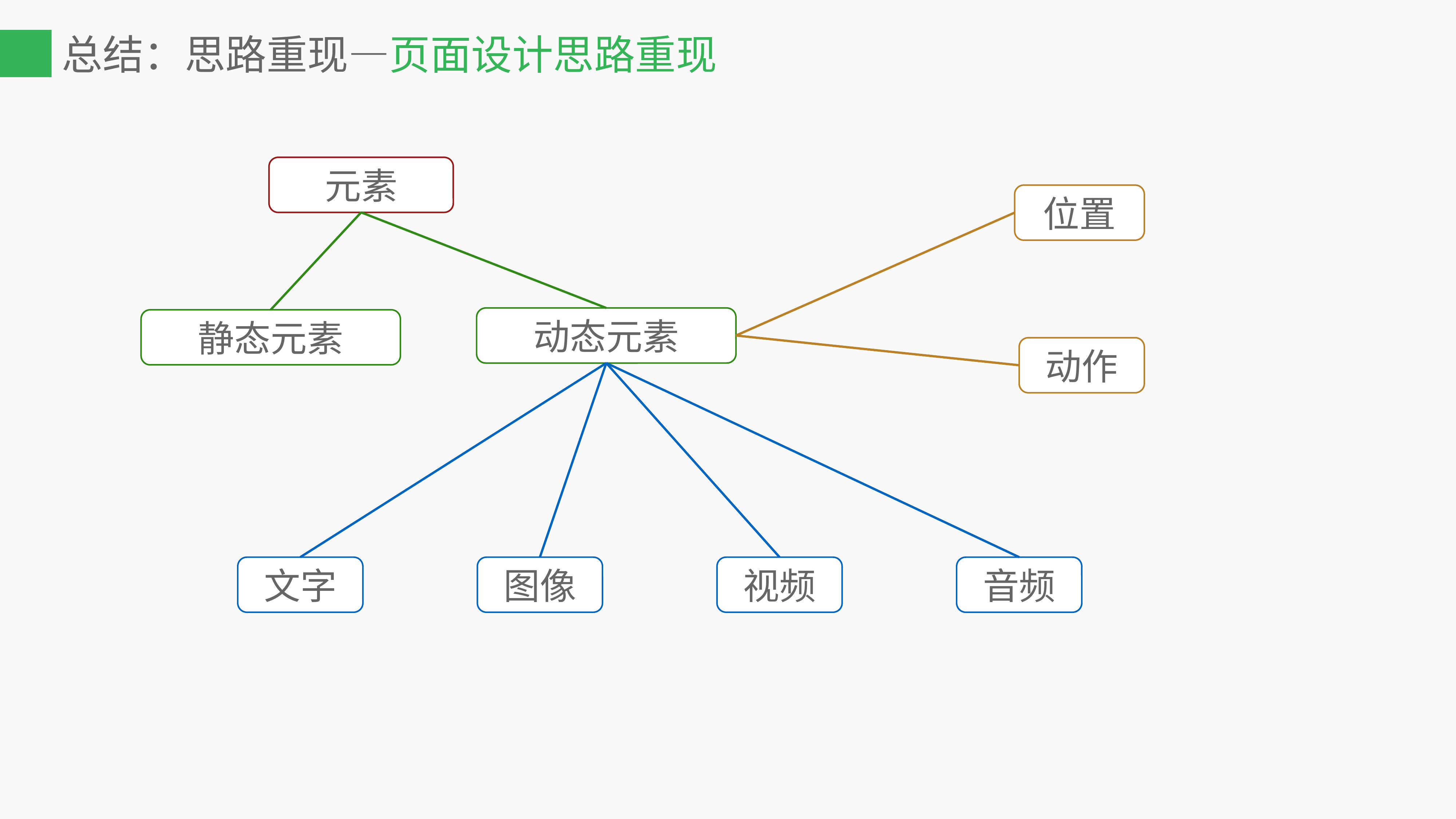

# 总结：思路重现—页面设计思路重现
元素
位置
动作
动态元素
静态元素
文字
图像
视频
音频